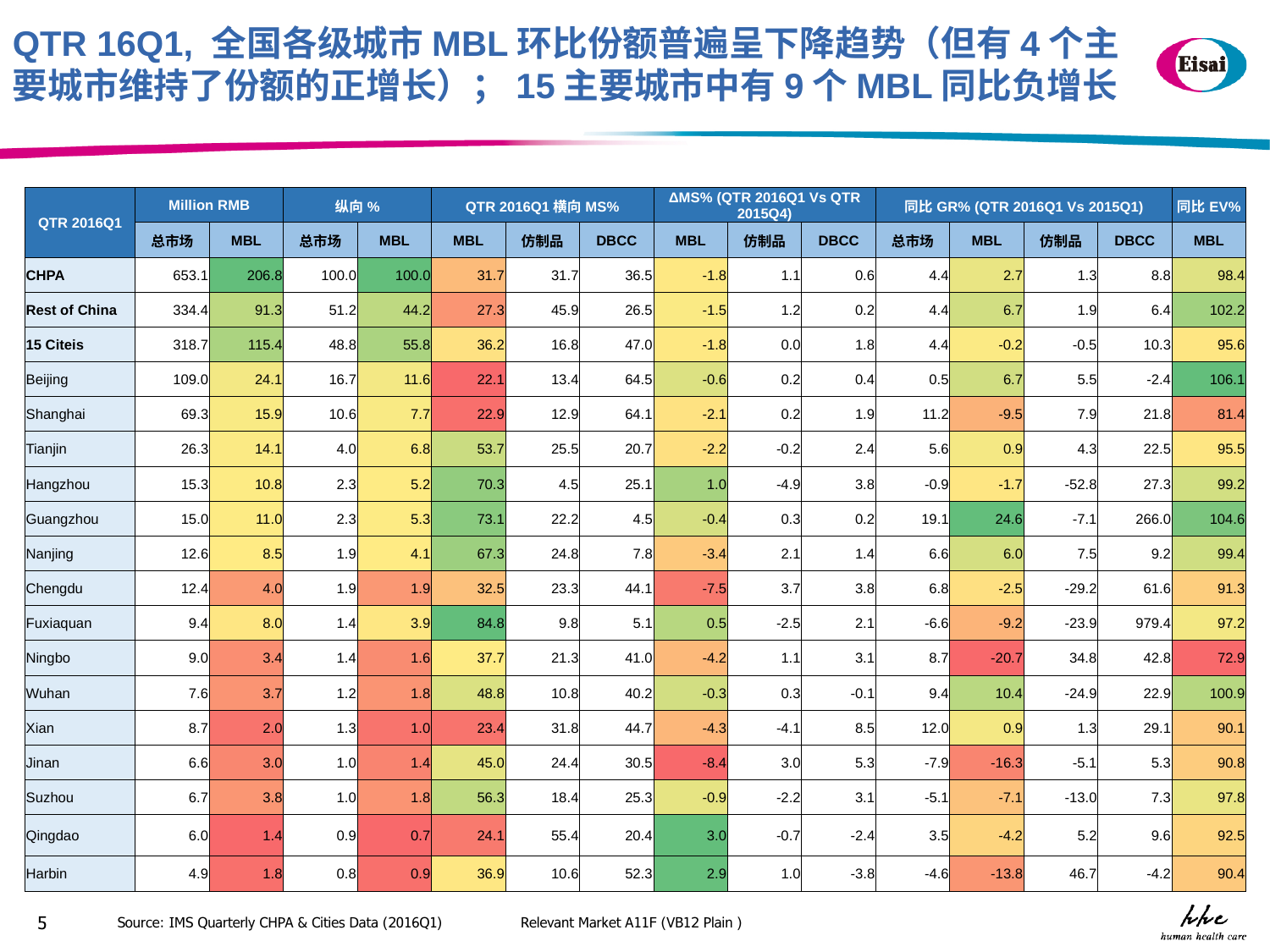

QTR 16Q1, 全国各级城市MBL环比份额普遍呈下降趋势（但有4个主要城市维持了份额的正增长）；15主要城市中有9个MBL同比负增长
| QTR 2016Q1 | Million RMB |  | 纵向% |  | QTR 2016Q1横向MS% |  |  | ΔMS% (QTR 2016Q1 Vs QTR 2015Q4) |  |  | 同比GR% (QTR 2016Q1 Vs 2015Q1) |  |  |  | 同比EV% |
| --- | --- | --- | --- | --- | --- | --- | --- | --- | --- | --- | --- | --- | --- | --- | --- |
|  | 总市场 | MBL | 总市场 | MBL | MBL | 仿制品 | DBCC | MBL | 仿制品 | DBCC | 总市场 | MBL | 仿制品 | DBCC | MBL |
| CHPA | 653.1 | 206.8 | 100.0 | 100.0 | 31.7 | 31.7 | 36.5 | -1.8 | 1.1 | 0.6 | 4.4 | 2.7 | 1.3 | 8.8 | 98.4 |
| Rest of China | 334.4 | 91.3 | 51.2 | 44.2 | 27.3 | 45.9 | 26.5 | -1.5 | 1.2 | 0.2 | 4.4 | 6.7 | 1.9 | 6.4 | 102.2 |
| 15 Citeis | 318.7 | 115.4 | 48.8 | 55.8 | 36.2 | 16.8 | 47.0 | -1.8 | 0.0 | 1.8 | 4.4 | -0.2 | -0.5 | 10.3 | 95.6 |
| Beijing | 109.0 | 24.1 | 16.7 | 11.6 | 22.1 | 13.4 | 64.5 | -0.6 | 0.2 | 0.4 | 0.5 | 6.7 | 5.5 | -2.4 | 106.1 |
| Shanghai | 69.3 | 15.9 | 10.6 | 7.7 | 22.9 | 12.9 | 64.1 | -2.1 | 0.2 | 1.9 | 11.2 | -9.5 | 7.9 | 21.8 | 81.4 |
| Tianjin | 26.3 | 14.1 | 4.0 | 6.8 | 53.7 | 25.5 | 20.7 | -2.2 | -0.2 | 2.4 | 5.6 | 0.9 | 4.3 | 22.5 | 95.5 |
| Hangzhou | 15.3 | 10.8 | 2.3 | 5.2 | 70.3 | 4.5 | 25.1 | 1.0 | -4.9 | 3.8 | -0.9 | -1.7 | -52.8 | 27.3 | 99.2 |
| Guangzhou | 15.0 | 11.0 | 2.3 | 5.3 | 73.1 | 22.2 | 4.5 | -0.4 | 0.3 | 0.2 | 19.1 | 24.6 | -7.1 | 266.0 | 104.6 |
| Nanjing | 12.6 | 8.5 | 1.9 | 4.1 | 67.3 | 24.8 | 7.8 | -3.4 | 2.1 | 1.4 | 6.6 | 6.0 | 7.5 | 9.2 | 99.4 |
| Chengdu | 12.4 | 4.0 | 1.9 | 1.9 | 32.5 | 23.3 | 44.1 | -7.5 | 3.7 | 3.8 | 6.8 | -2.5 | -29.2 | 61.6 | 91.3 |
| Fuxiaquan | 9.4 | 8.0 | 1.4 | 3.9 | 84.8 | 9.8 | 5.1 | 0.5 | -2.5 | 2.1 | -6.6 | -9.2 | -23.9 | 979.4 | 97.2 |
| Ningbo | 9.0 | 3.4 | 1.4 | 1.6 | 37.7 | 21.3 | 41.0 | -4.2 | 1.1 | 3.1 | 8.7 | -20.7 | 34.8 | 42.8 | 72.9 |
| Wuhan | 7.6 | 3.7 | 1.2 | 1.8 | 48.8 | 10.8 | 40.2 | -0.3 | 0.3 | -0.1 | 9.4 | 10.4 | -24.9 | 22.9 | 100.9 |
| Xian | 8.7 | 2.0 | 1.3 | 1.0 | 23.4 | 31.8 | 44.7 | -4.3 | -4.1 | 8.5 | 12.0 | 0.9 | 1.3 | 29.1 | 90.1 |
| Jinan | 6.6 | 3.0 | 1.0 | 1.4 | 45.0 | 24.4 | 30.5 | -8.4 | 3.0 | 5.3 | -7.9 | -16.3 | -5.1 | 5.3 | 90.8 |
| Suzhou | 6.7 | 3.8 | 1.0 | 1.8 | 56.3 | 18.4 | 25.3 | -0.9 | -2.2 | 3.1 | -5.1 | -7.1 | -13.0 | 7.3 | 97.8 |
| Qingdao | 6.0 | 1.4 | 0.9 | 0.7 | 24.1 | 55.4 | 20.4 | 3.0 | -0.7 | -2.4 | 3.5 | -4.2 | 5.2 | 9.6 | 92.5 |
| Harbin | 4.9 | 1.8 | 0.8 | 0.9 | 36.9 | 10.6 | 52.3 | 2.9 | 1.0 | -3.8 | -4.6 | -13.8 | 46.7 | -4.2 | 90.4 |
Source: IMS Quarterly CHPA & Cities Data (2016Q1)
 Relevant Market A11F (VB12 Plain )
5